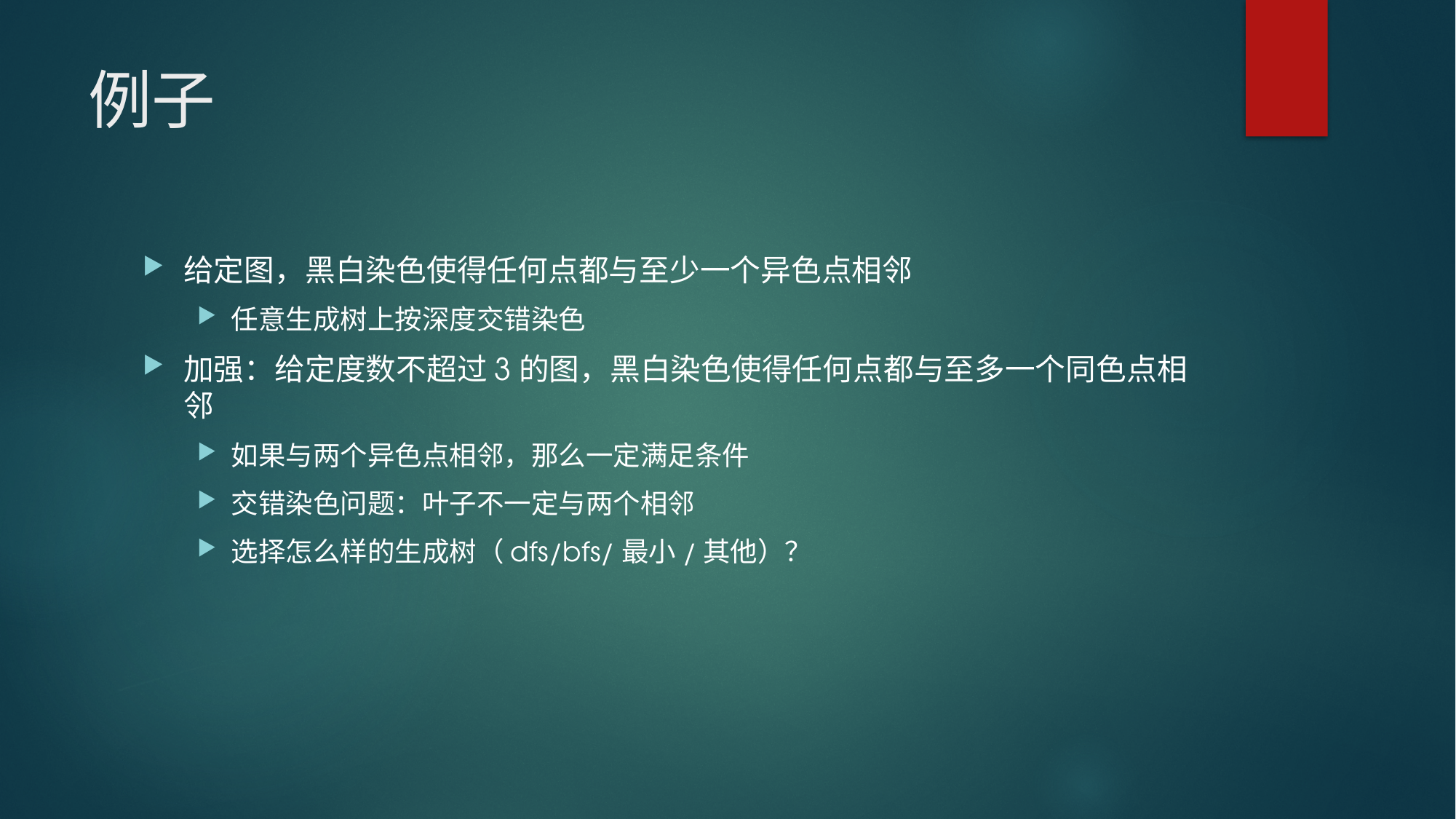

# 例子
给定图，黑白染色使得任何点都与至少一个异色点相邻
任意生成树上按深度交错染色
加强：给定度数不超过3的图，黑白染色使得任何点都与至多一个同色点相邻
如果与两个异色点相邻，那么一定满足条件
交错染色问题：叶子不一定与两个相邻
选择怎么样的生成树（dfs/bfs/最小/其他）？